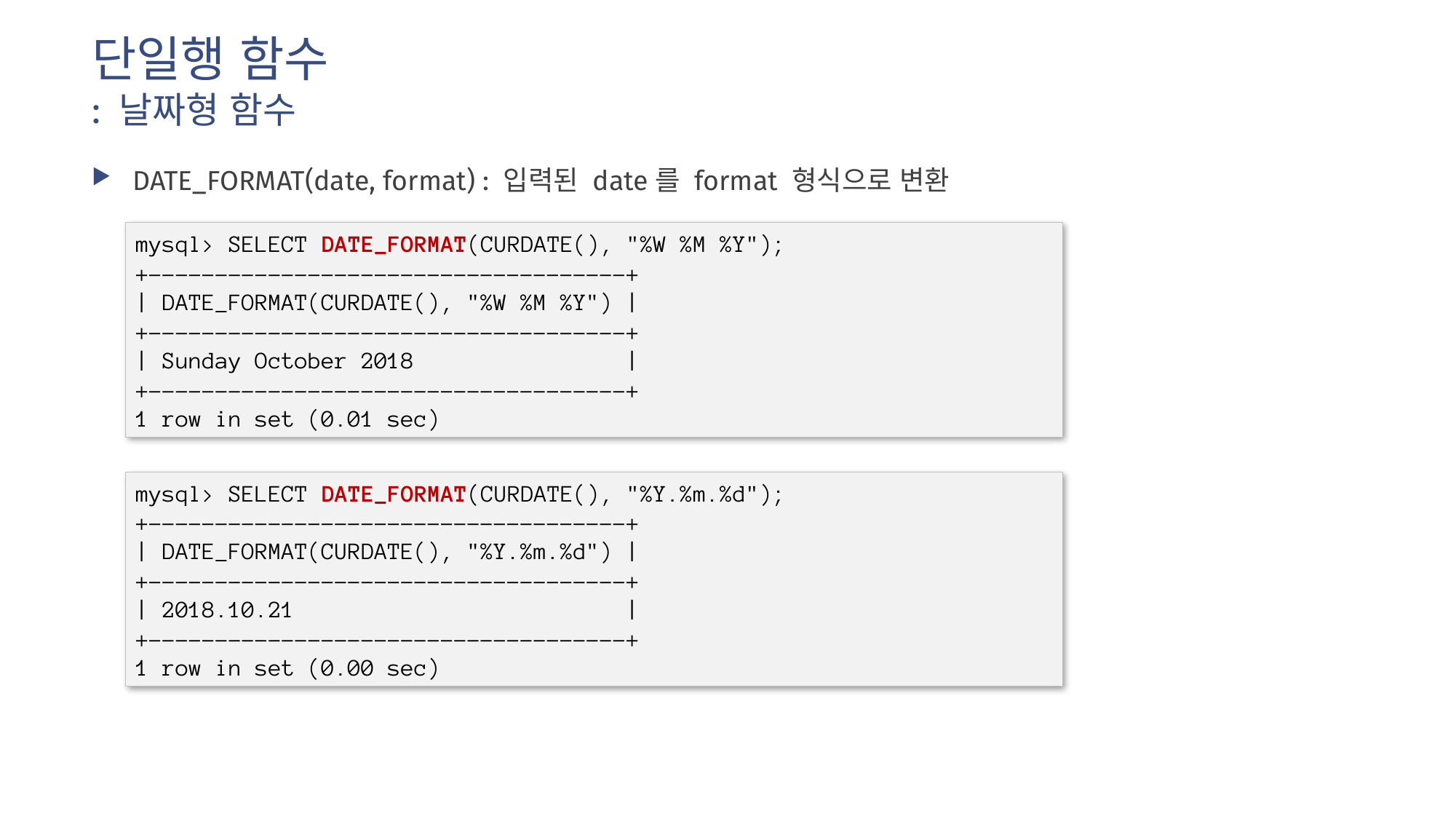

# 단일행 함수 : 날짜형 함수
DATE_FORMAT(date, format) : 입력된 date를 format 형식으로 변환

mysql> SELECT DATE_FORMAT(CURDATE(), "%W %M %Y");
+------------------------------------+
| DATE_FORMAT(CURDATE(), "%W %M %Y") |
+------------------------------------+
| Sunday October 2018                |
+------------------------------------+
1 row in set (0.01 sec)
mysql> SELECT DATE_FORMAT(CURDATE(), "%Y.%m.%d");
+------------------------------------+
| DATE_FORMAT(CURDATE(), "%Y.%m.%d") |
+------------------------------------+
| 2018.10.21                         |
+------------------------------------+
1 row in set (0.00 sec)